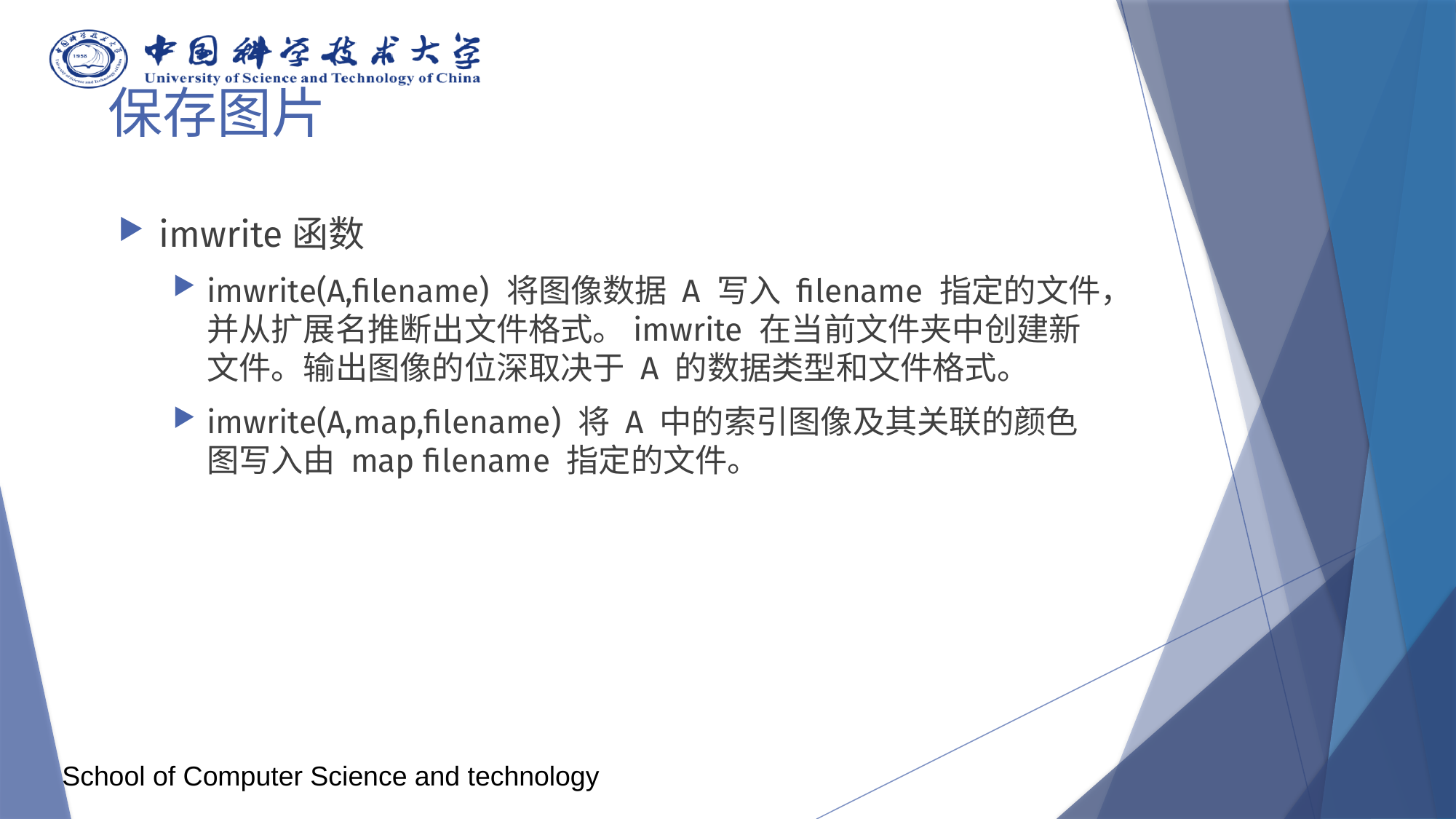

# 保存图片
imwrite函数
imwrite(A,filename) 将图像数据 A 写入 filename 指定的文件，并从扩展名推断出文件格式。imwrite 在当前文件夹中创建新文件。输出图像的位深取决于 A 的数据类型和文件格式。
imwrite(A,map,filename) 将 A 中的索引图像及其关联的颜色图写入由 map filename 指定的文件。